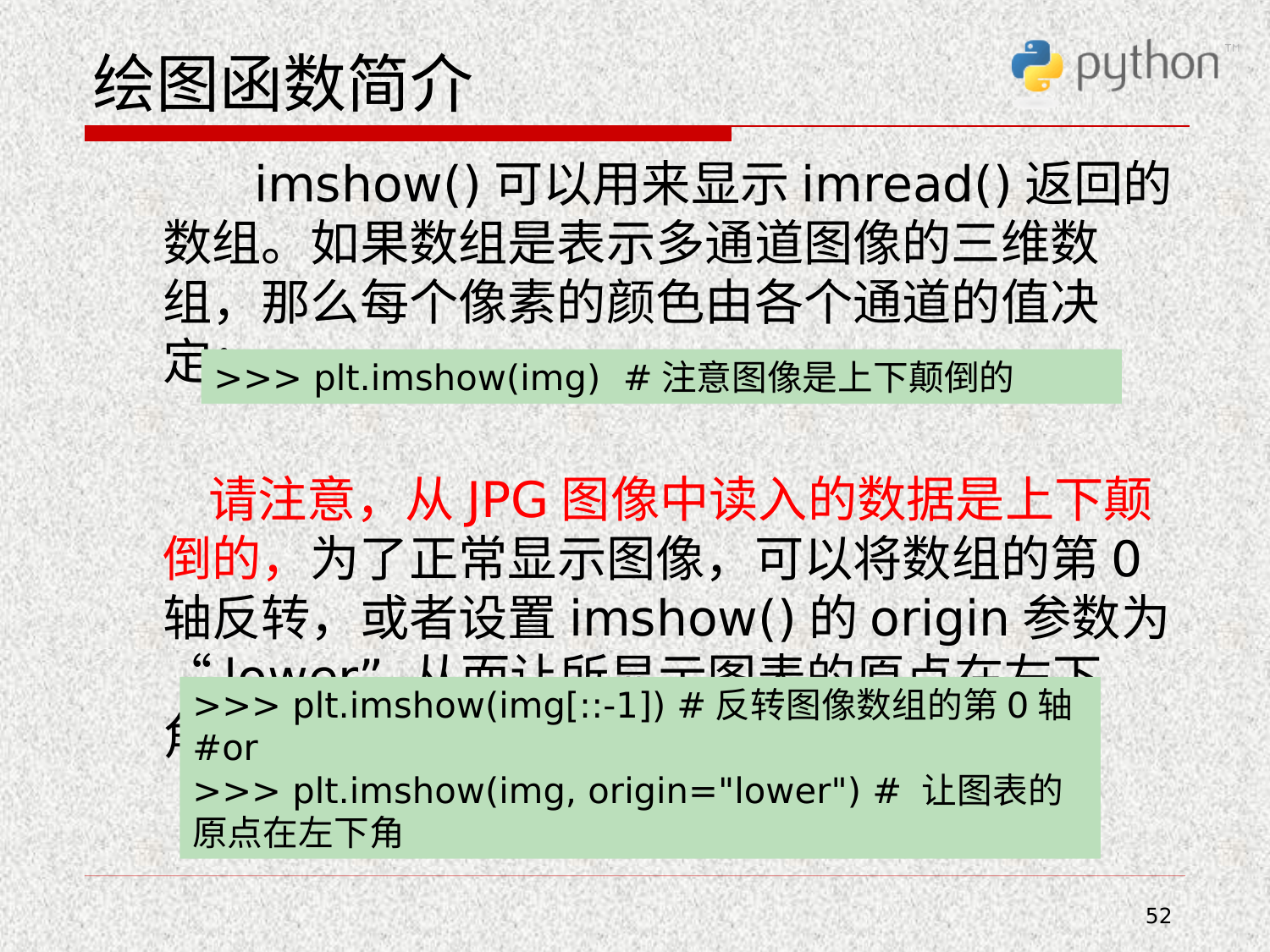

# 绘图函数简介
          imshow()可以用来显示imread()返回的数组。如果数组是表示多通道图像的三维数组，那么每个像素的颜色由各个通道的值决定：

         请注意，从JPG图像中读入的数据是上下颠倒的，为了正常显示图像，可以将数组的第0轴反转，或者设置imshow()的origin参数为“lower”,从而让所显示图表的原点在左下角：
>>> plt.imshow(img)  #注意图像是上下颠倒的
>>> plt.imshow(img[::-1]) #反转图像数组的第0轴
#or
>>> plt.imshow(img, origin="lower") # 让图表的原点在左下角
52